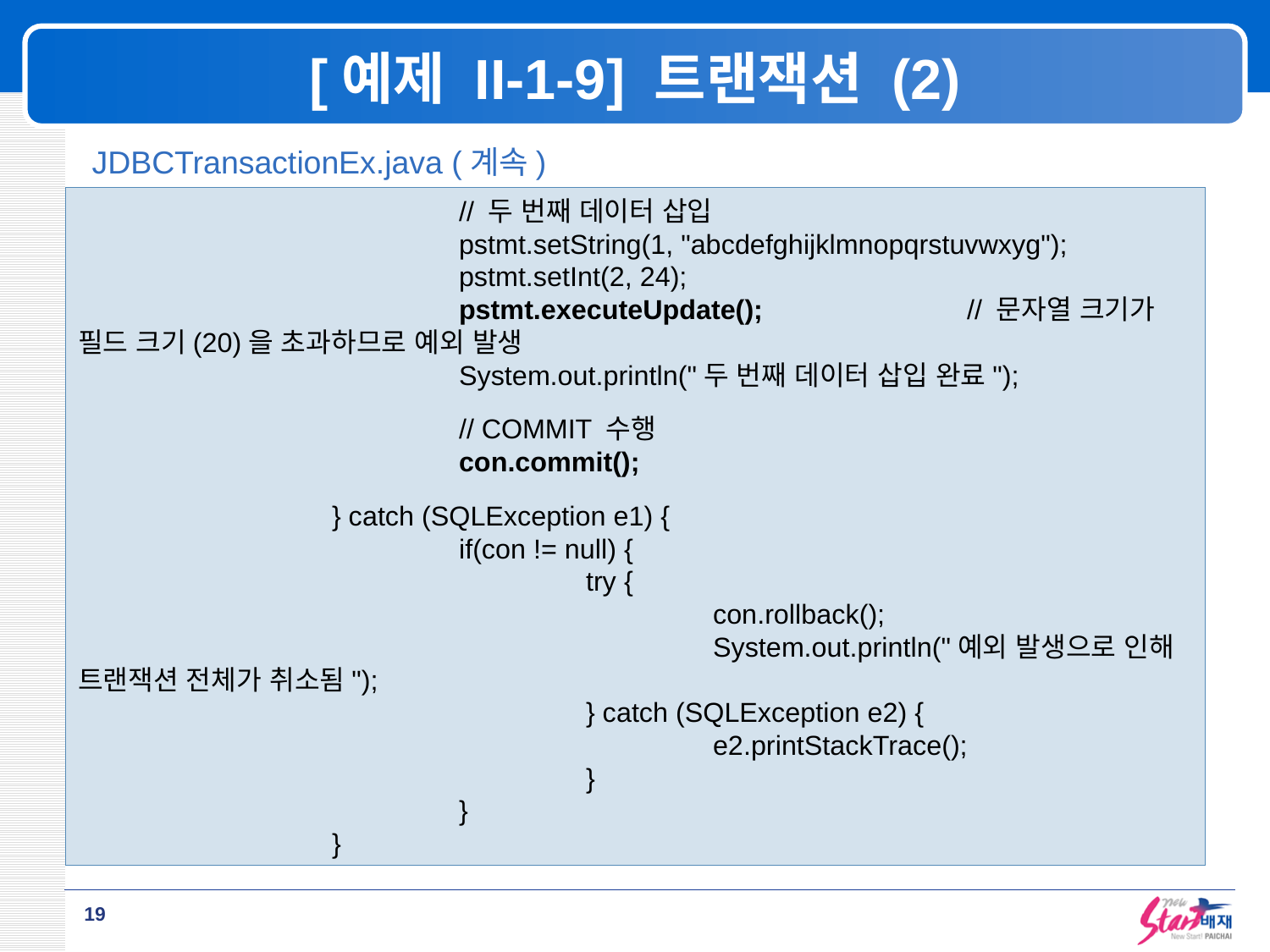

# [예제 II-1-9] 트랜잭션 (2)
JDBCTransactionEx.java (계속)
			// 두 번째 데이터 삽입
			pstmt.setString(1, "abcdefghijklmnopqrstuvwxyg");
			pstmt.setInt(2, 24);
			pstmt.executeUpdate();		// 문자열 크기가 필드 크기(20)을 초과하므로 예외 발생
			System.out.println("두 번째 데이터 삽입 완료");

			// COMMIT 수행
			con.commit();

		} catch (SQLException e1) {
			if(con != null) {
				try {
					con.rollback();
					System.out.println("예외 발생으로 인해 트랜잭션 전체가 취소됨");
				} catch (SQLException e2) {
					e2.printStackTrace();
				}
			}
		}
19